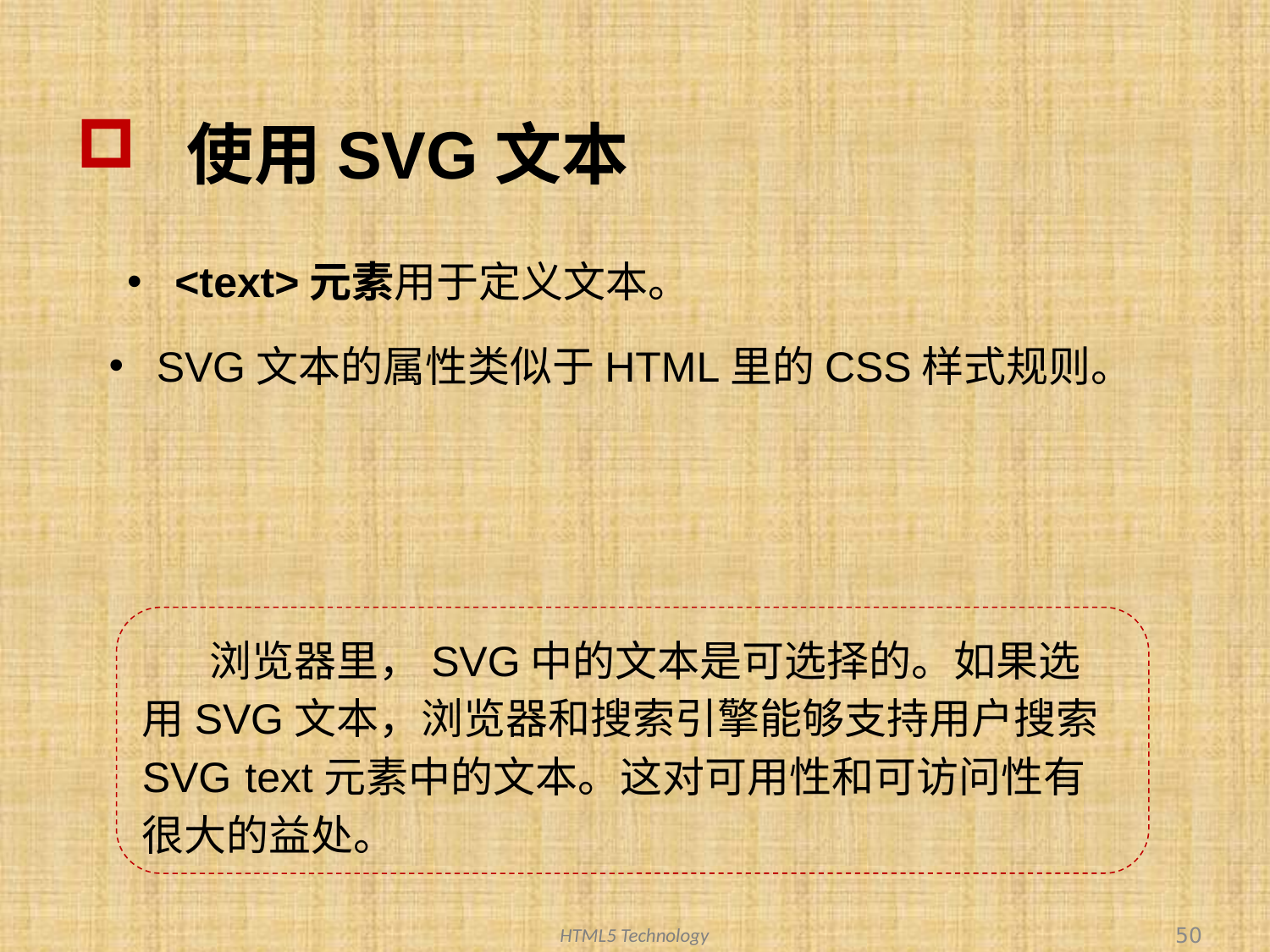

# 使用SVG文本
<text>元素用于定义文本。
SVG文本的属性类似于HTML里的CSS样式规则。
      浏览器里，SVG中的文本是可选择的。如果选用SVG文本，浏览器和搜索引擎能够支持用户搜索SVG text元素中的文本。这对可用性和可访问性有很大的益处。
50
HTML5 Technology